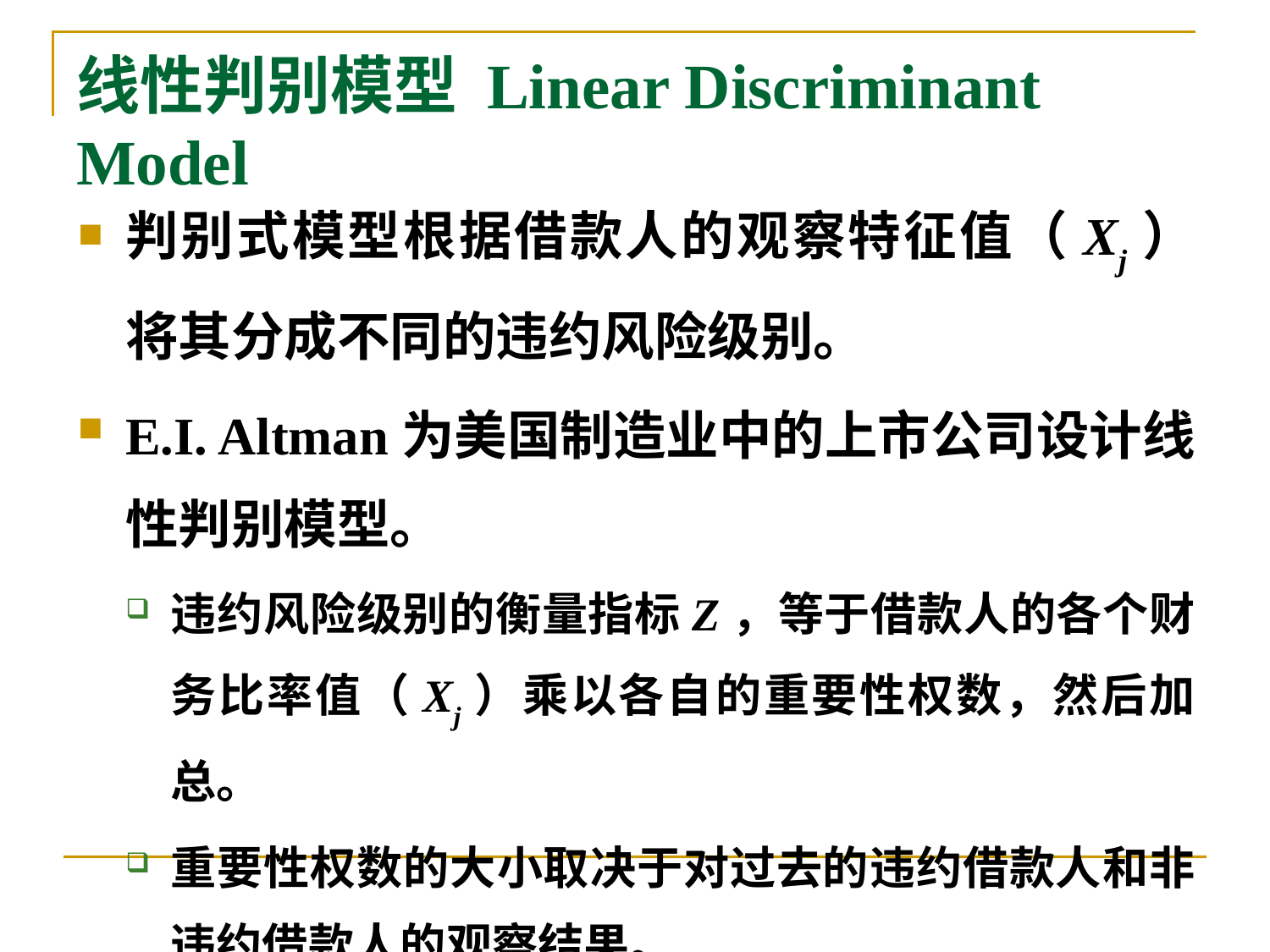

# 线性判别模型 Linear Discriminant Model
判别式模型根据借款人的观察特征值（Xj）将其分成不同的违约风险级别。
E.I. Altman为美国制造业中的上市公司设计线性判别模型。
违约风险级别的衡量指标Z，等于借款人的各个财务比率值（Xj）乘以各自的重要性权数，然后加总。
重要性权数的大小取决于对过去的违约借款人和非违约借款人的观察结果。